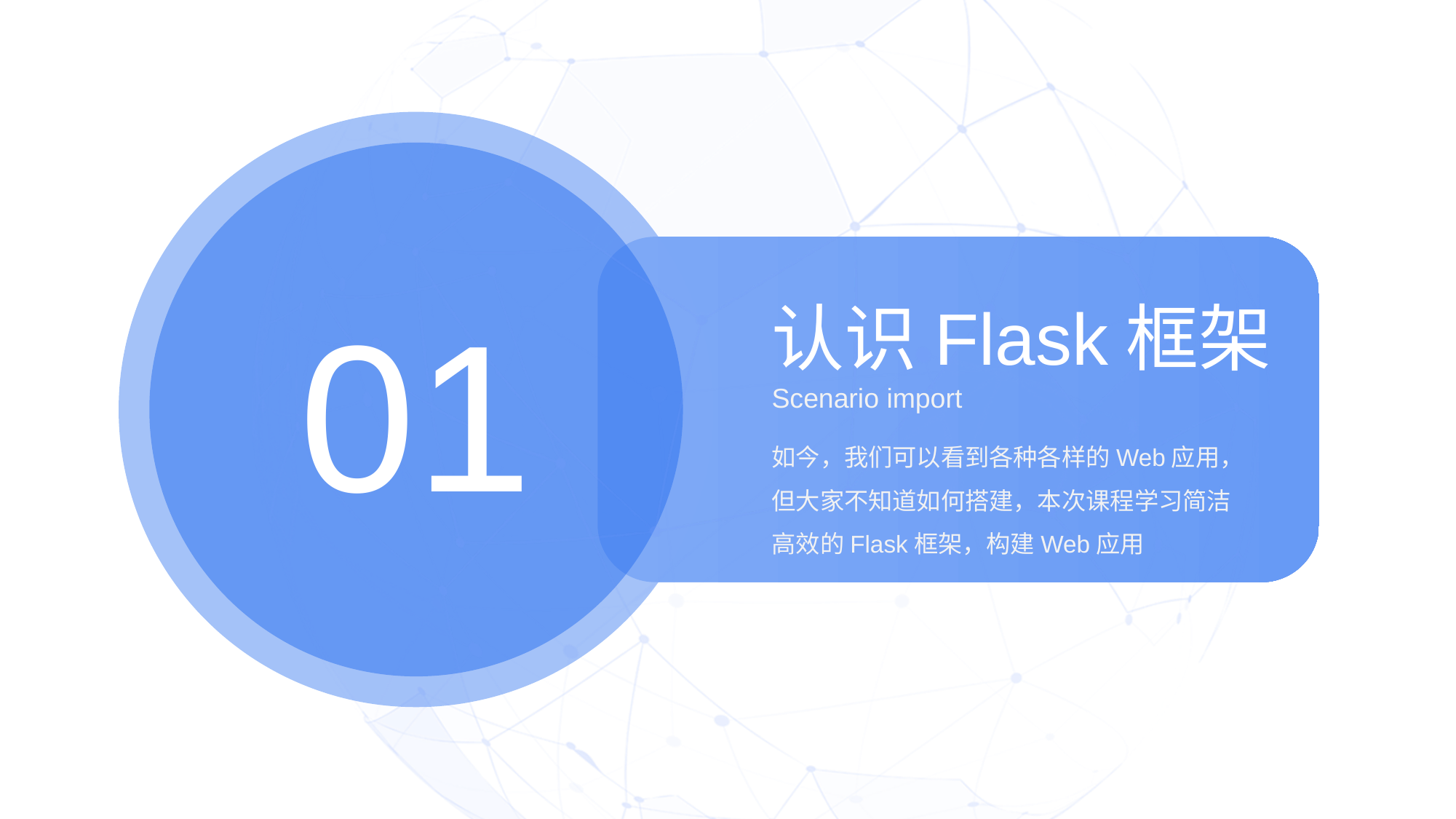

01
认识Flask框架
Scenario import
如今，我们可以看到各种各样的Web应用，但大家不知道如何搭建，本次课程学习简洁高效的Flask框架，构建Web应用